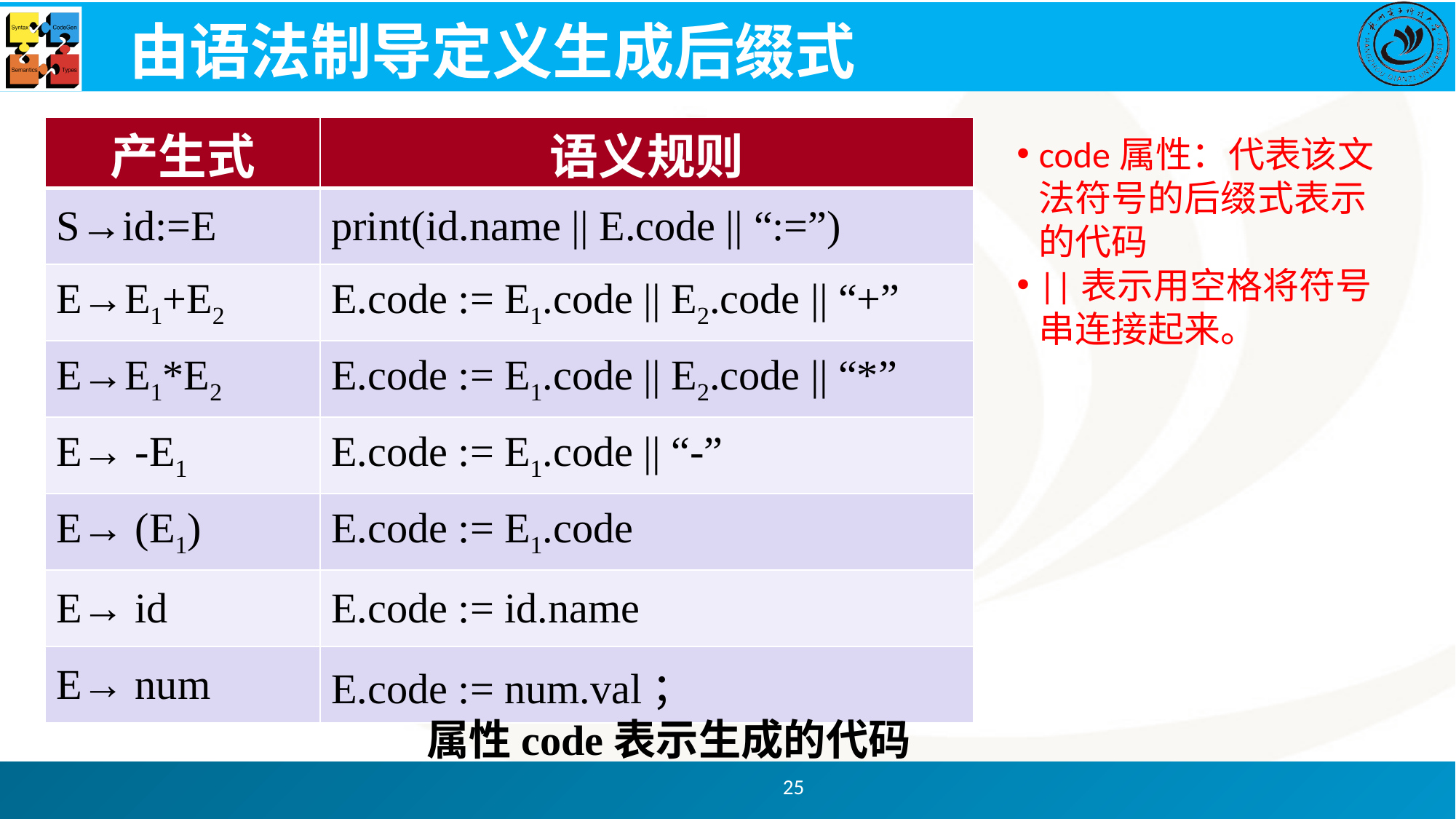

# 由语法制导定义生成后缀式
| 产生式 | 语义规则 |
| --- | --- |
| S→id:=E | print(id.name || E.code || “:=”) |
| E→E1+E2 | E.code := E1.code || E2.code || “+” |
| E→E1\*E2 | E.code := E1.code || E2.code || “\*” |
| E→ -E1 | E.code := E1.code || “-” |
| E→ (E1) | E.code := E1.code |
| E→ id | E.code := id.name |
| E→ num | E.code := num.val； |
code属性：代表该文法符号的后缀式表示的代码
||表示用空格将符号串连接起来。
属性code表示生成的代码
25